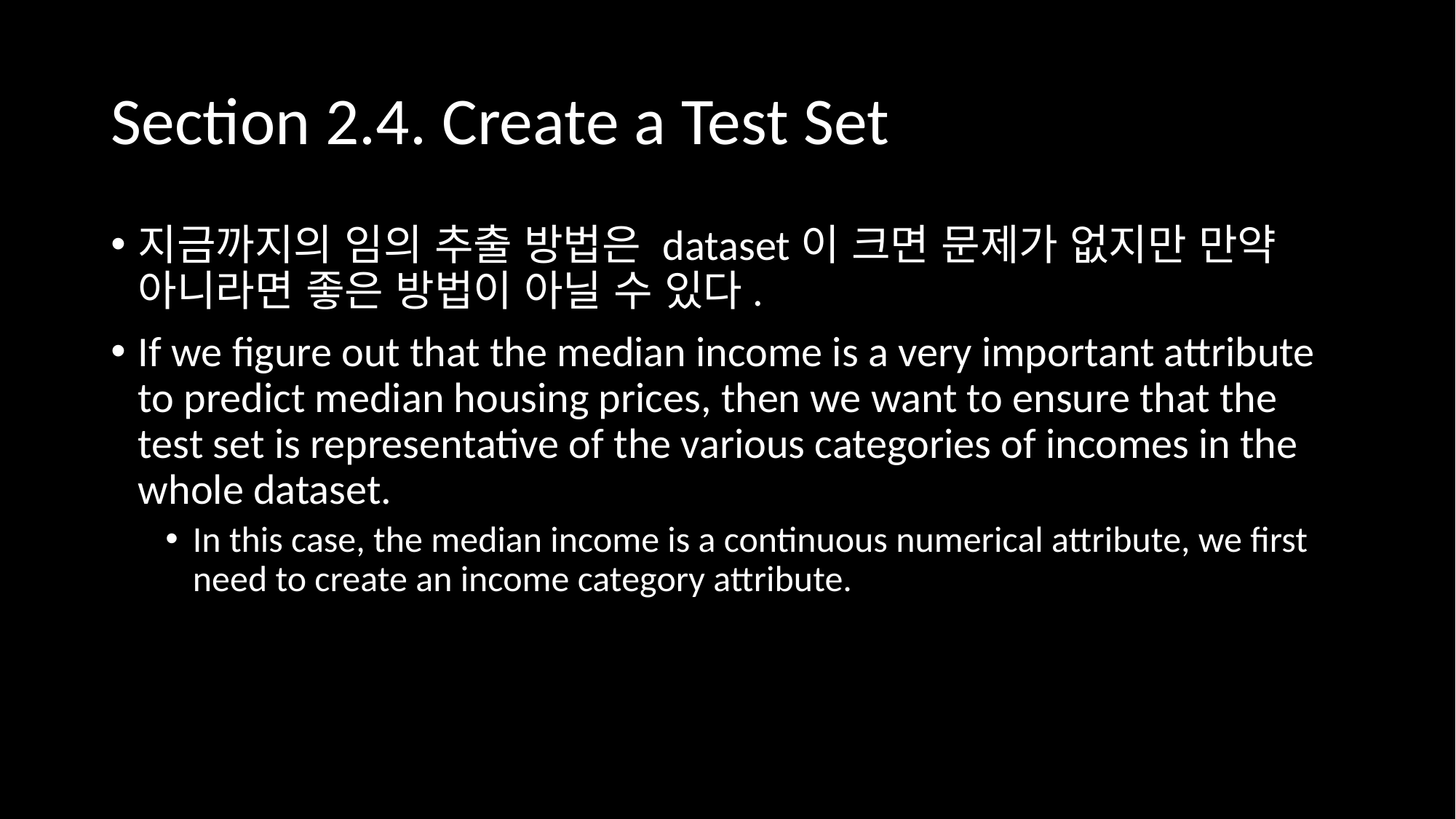

# Section 2.4. Create a Test Set
지금까지의 임의 추출 방법은 dataset이 크면 문제가 없지만 만약 아니라면 좋은 방법이 아닐 수 있다.
If we figure out that the median income is a very important attribute to predict median housing prices, then we want to ensure that the test set is representative of the various categories of incomes in the whole dataset.
In this case, the median income is a continuous numerical attribute, we first need to create an income category attribute.